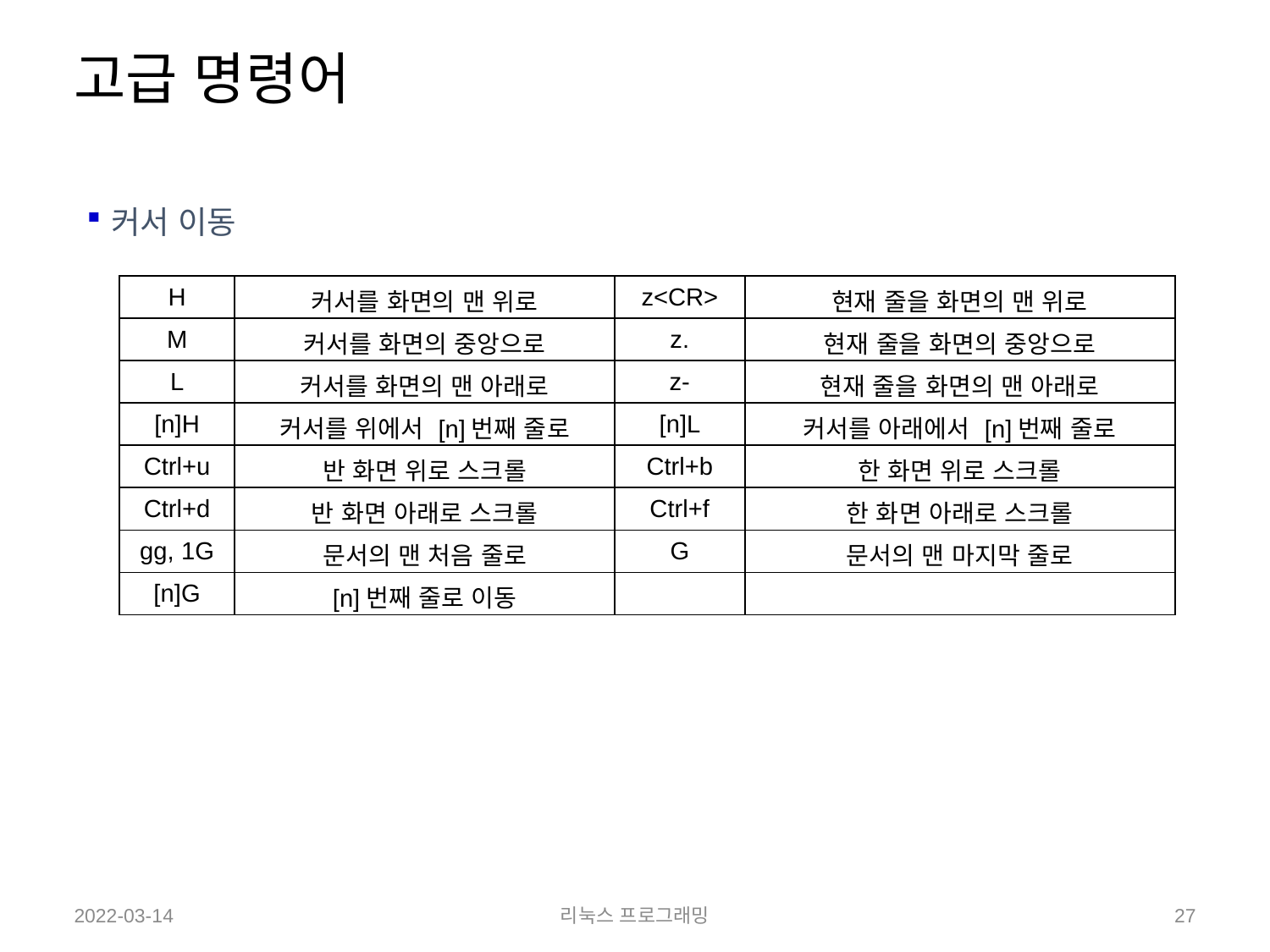

# 고급 명령어

커서 이동
| H | 커서를 화면의 맨 위로 | z<CR> | 현재 줄을 화면의 맨 위로 |
| --- | --- | --- | --- |
| M | 커서를 화면의 중앙으로 | z. | 현재 줄을 화면의 중앙으로 |
| L | 커서를 화면의 맨 아래로 | z- | 현재 줄을 화면의 맨 아래로 |
| [n]H | 커서를 위에서 [n]번째 줄로 | [n]L | 커서를 아래에서 [n]번째 줄로 |
| Ctrl+u | 반 화면 위로 스크롤 | Ctrl+b | 한 화면 위로 스크롤 |
| Ctrl+d | 반 화면 아래로 스크롤 | Ctrl+f | 한 화면 아래로 스크롤 |
| gg, 1G | 문서의 맨 처음 줄로 | G | 문서의 맨 마지막 줄로 |
| [n]G | [n]번째 줄로 이동 |  |  |

2022-03-14
리눅스 프로그래밍
27